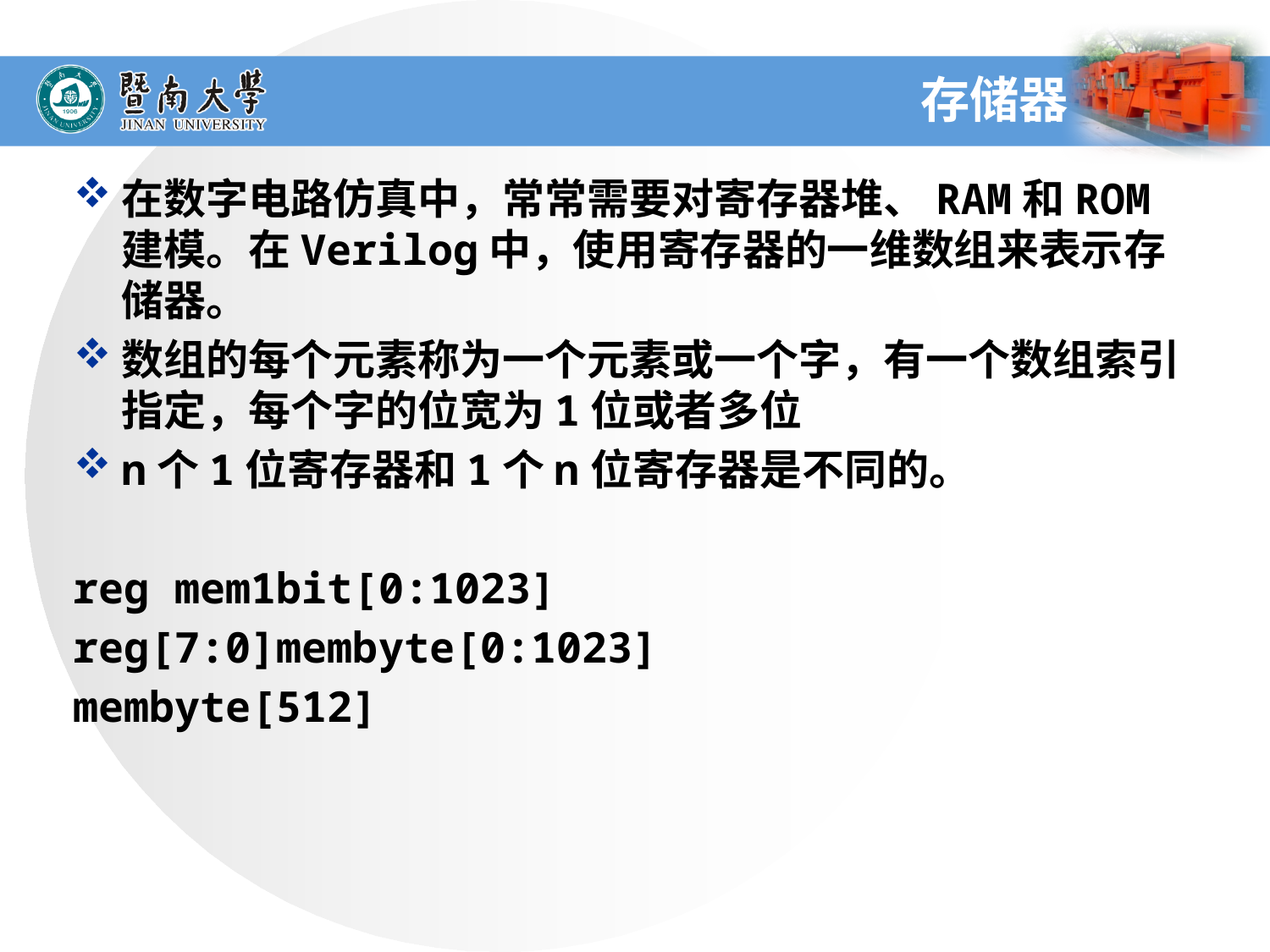

# 存储器
在数字电路仿真中，常常需要对寄存器堆、RAM和ROM建模。在Verilog中，使用寄存器的一维数组来表示存储器。
数组的每个元素称为一个元素或一个字，有一个数组索引指定，每个字的位宽为1位或者多位
n个1位寄存器和1个n位寄存器是不同的。

reg mem1bit[0:1023]
reg[7:0]membyte[0:1023]
membyte[512]